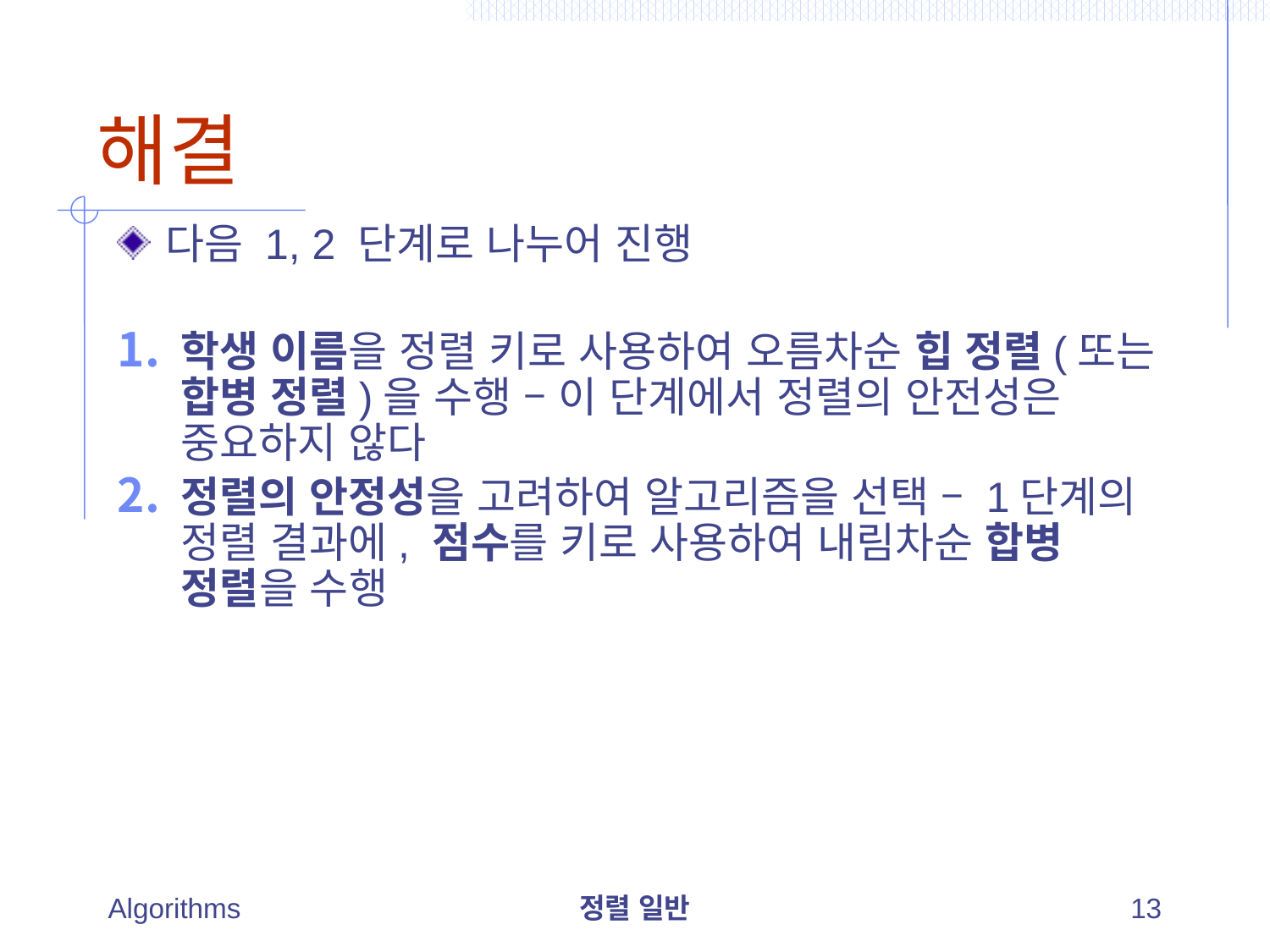

# 해결
다음 1, 2 단계로 나누어 진행

학생 이름을 정렬 키로 사용하여 오름차순 힙 정렬(또는 합병 정렬)을 수행 – 이 단계에서 정렬의 안전성은 중요하지 않다
정렬의 안정성을 고려하여 알고리즘을 선택 – 1단계의 정렬 결과에, 점수를 키로 사용하여 내림차순 합병 정렬을 수행
Algorithms
정렬 일반
13